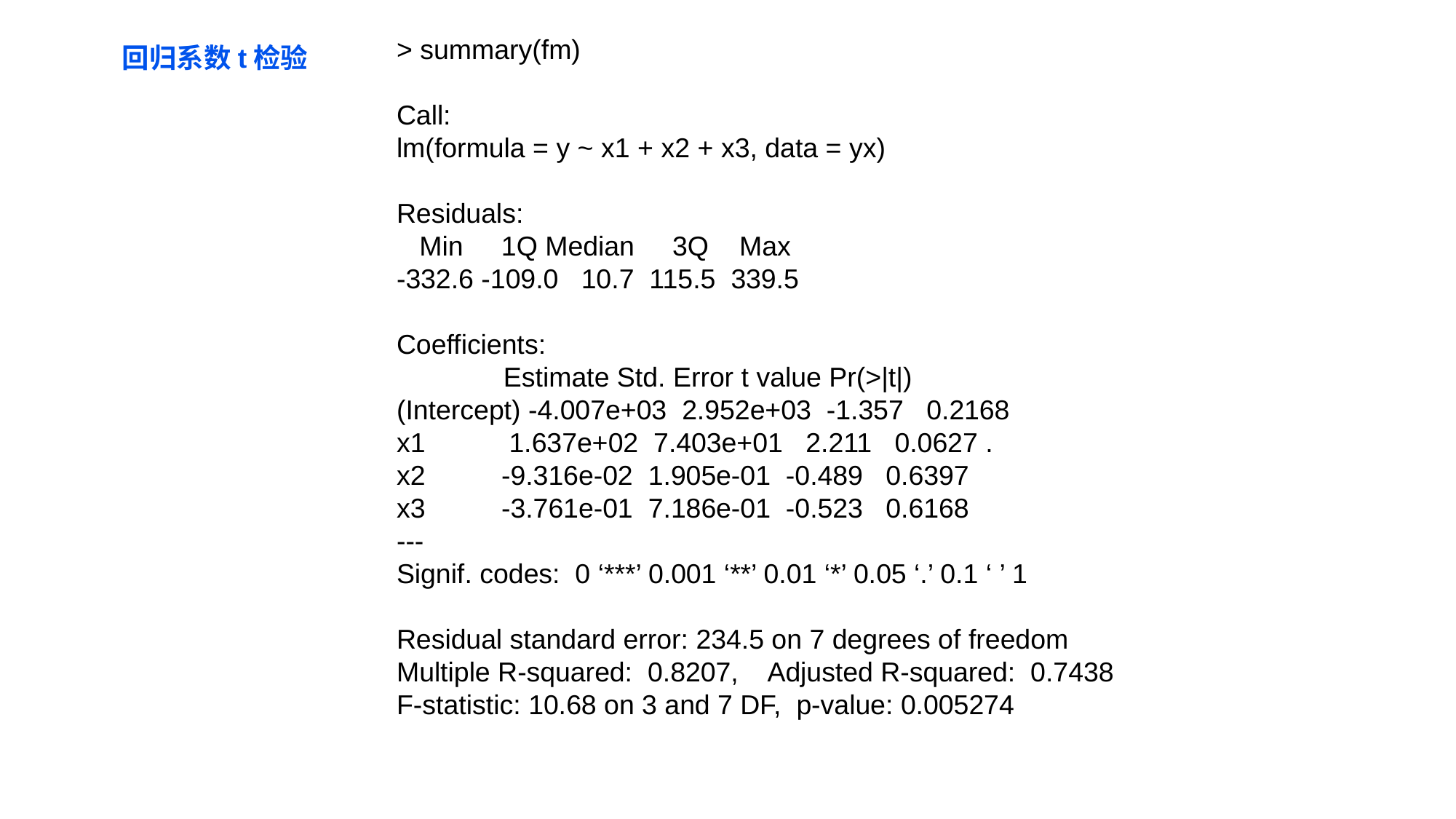

> summary(fm)

Call:
lm(formula = y ~ x1 + x2 + x3, data = yx)

Residuals:
   Min     1Q Median     3Q    Max
-332.6 -109.0   10.7  115.5  339.5

Coefficients:
              Estimate Std. Error t value Pr(>|t|)
(Intercept) -4.007e+03  2.952e+03  -1.357   0.2168
x1           1.637e+02  7.403e+01   2.211   0.0627 .
x2          -9.316e-02  1.905e-01  -0.489   0.6397
x3          -3.761e-01  7.186e-01  -0.523   0.6168
---
Signif. codes:  0 ‘***’ 0.001 ‘**’ 0.01 ‘*’ 0.05 ‘.’ 0.1 ‘ ’ 1

Residual standard error: 234.5 on 7 degrees of freedom
Multiple R-squared:  0.8207,    Adjusted R-squared:  0.7438
F-statistic: 10.68 on 3 and 7 DF,  p-value: 0.005274
回归系数t检验